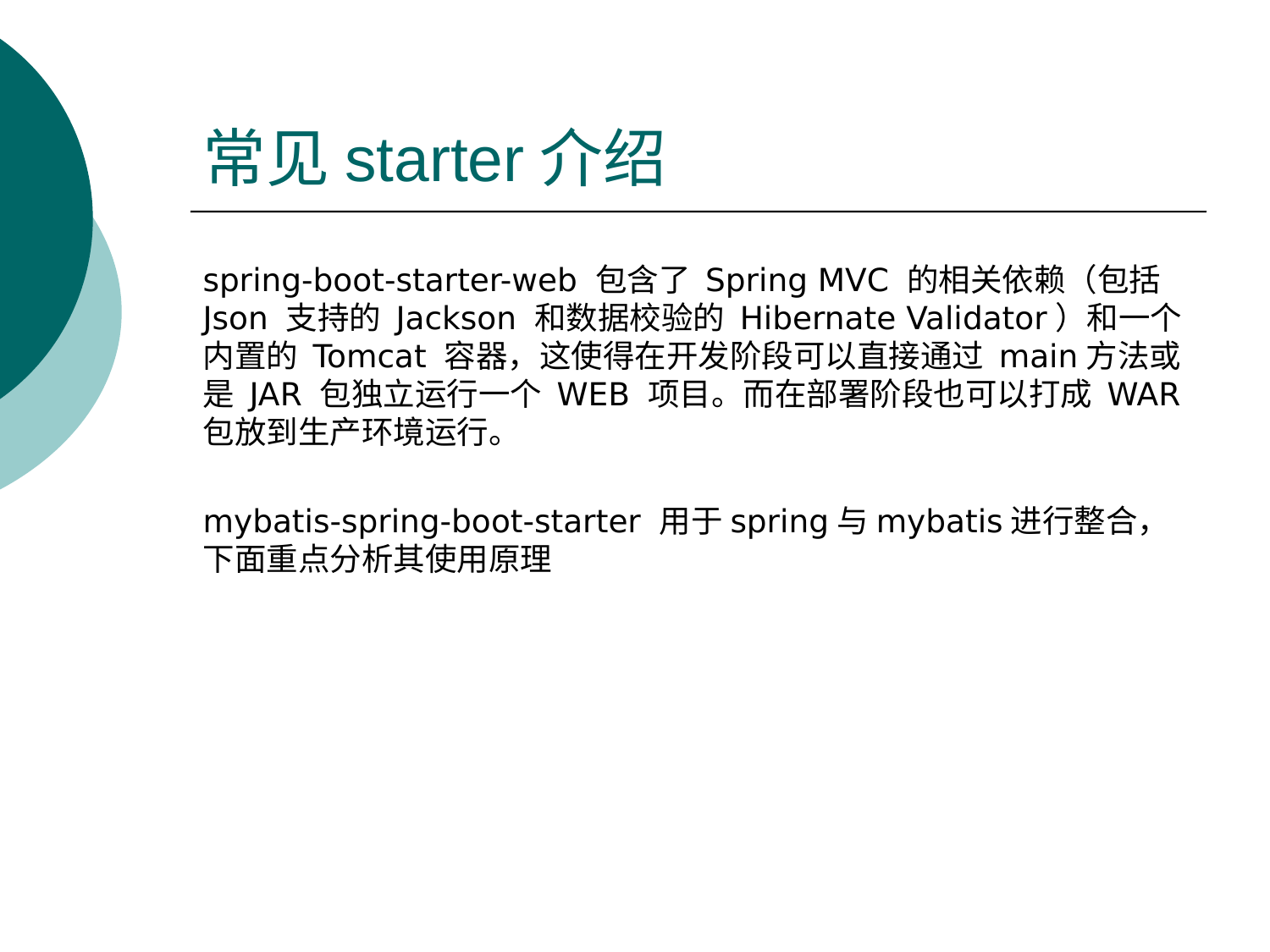

# 常见starter介绍
spring-boot-starter-web 包含了 Spring MVC 的相关依赖（包括 Json 支持的 Jackson 和数据校验的 Hibernate Validator）和一个内置的 Tomcat 容器，这使得在开发阶段可以直接通过 main方法或是 JAR 包独立运行一个 WEB 项目。而在部署阶段也可以打成 WAR 包放到生产环境运行。

mybatis-spring-boot-starter 用于spring与mybatis进行整合，下面重点分析其使用原理